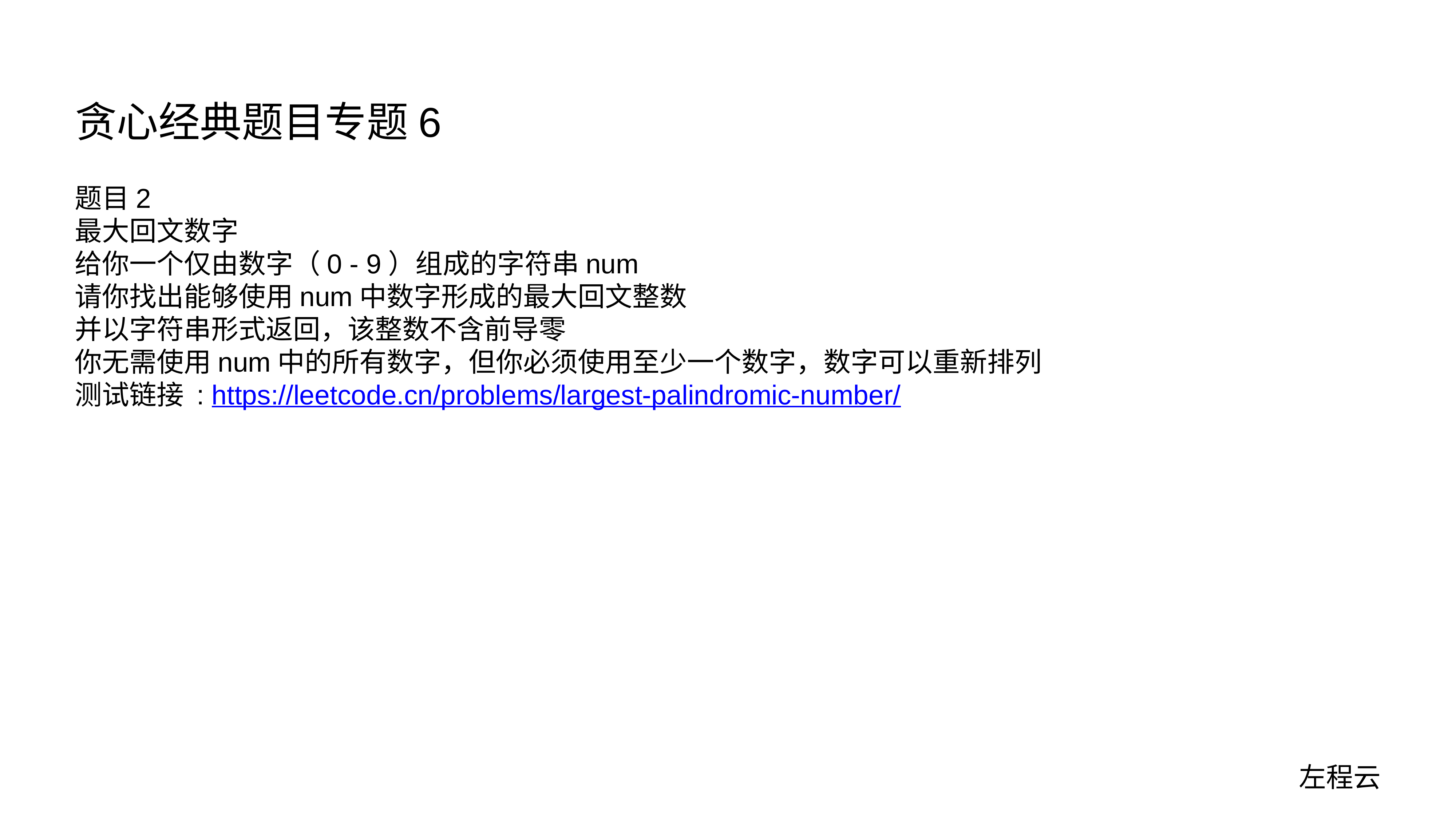

# 贪心经典题目专题6
题目2
最大回文数字
给你一个仅由数字（0 - 9）组成的字符串num
请你找出能够使用num中数字形成的最大回文整数
并以字符串形式返回，该整数不含前导零
你无需使用num中的所有数字，但你必须使用至少一个数字，数字可以重新排列
测试链接 : https://leetcode.cn/problems/largest-palindromic-number/
左程云